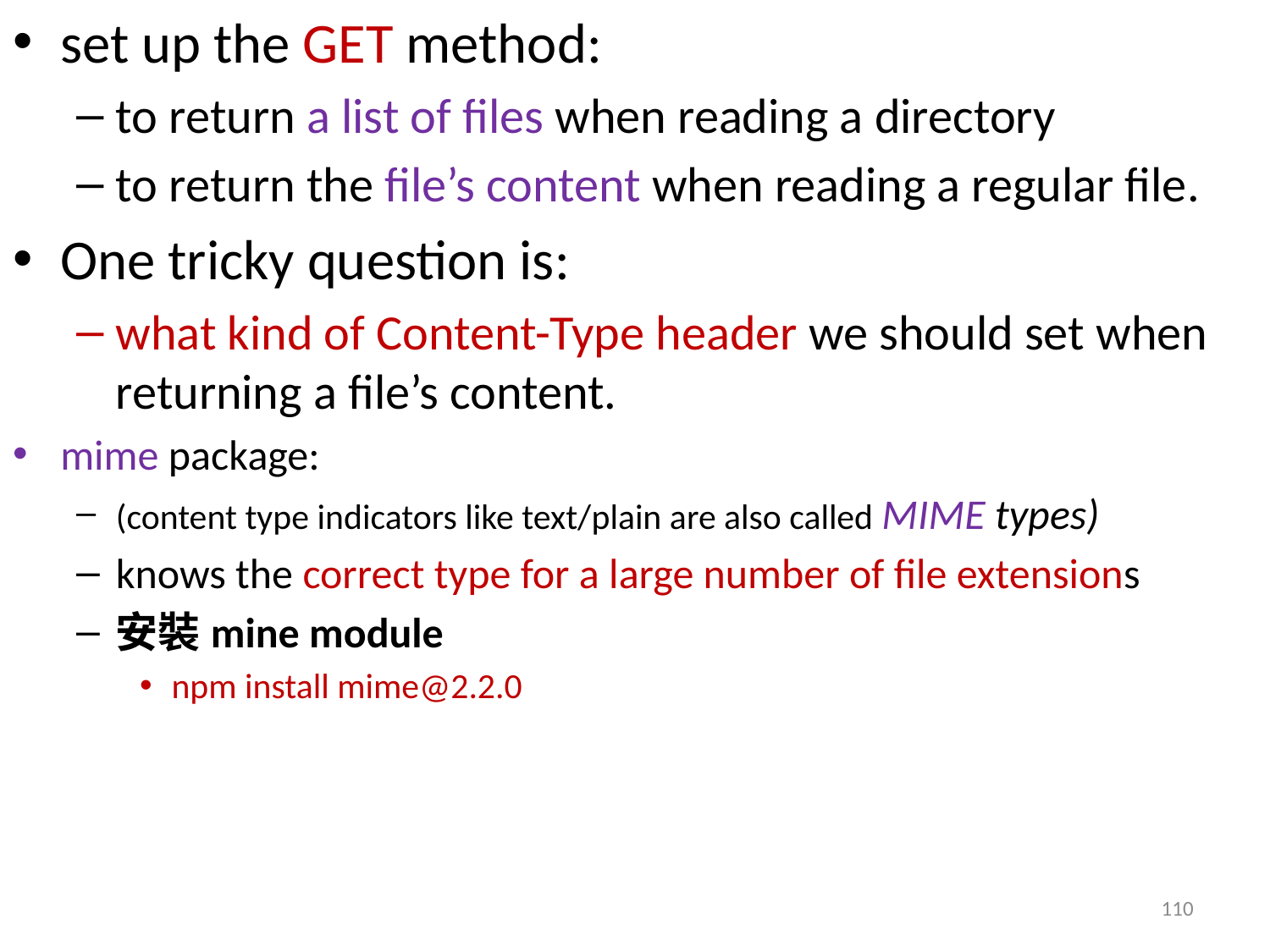

set up the GET method:
to return a list of files when reading a directory
to return the file’s content when reading a regular file.
One tricky question is:
what kind of Content-Type header we should set when returning a file’s content.
mime package:
(content type indicators like text/plain are also called MIME types)
knows the correct type for a large number of file extensions
安裝mine module
npm install mime@2.2.0
110